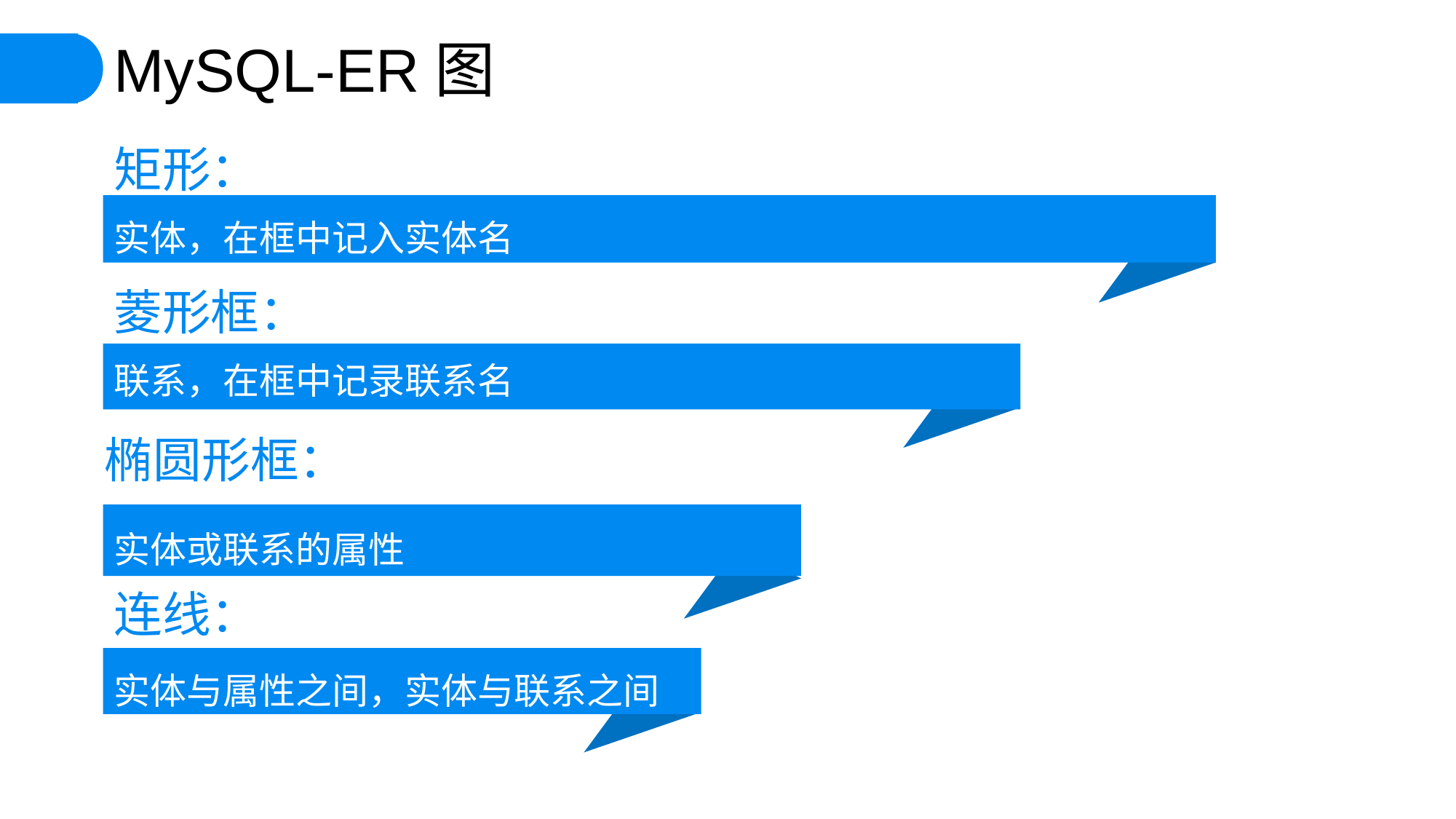

MySQL-ER图

矩形：
实体，在框中记入实体名
菱形框：
联系，在框中记录联系名

椭圆形框：

实体或联系的属性

连线：
实体与属性之间，实体与联系之间